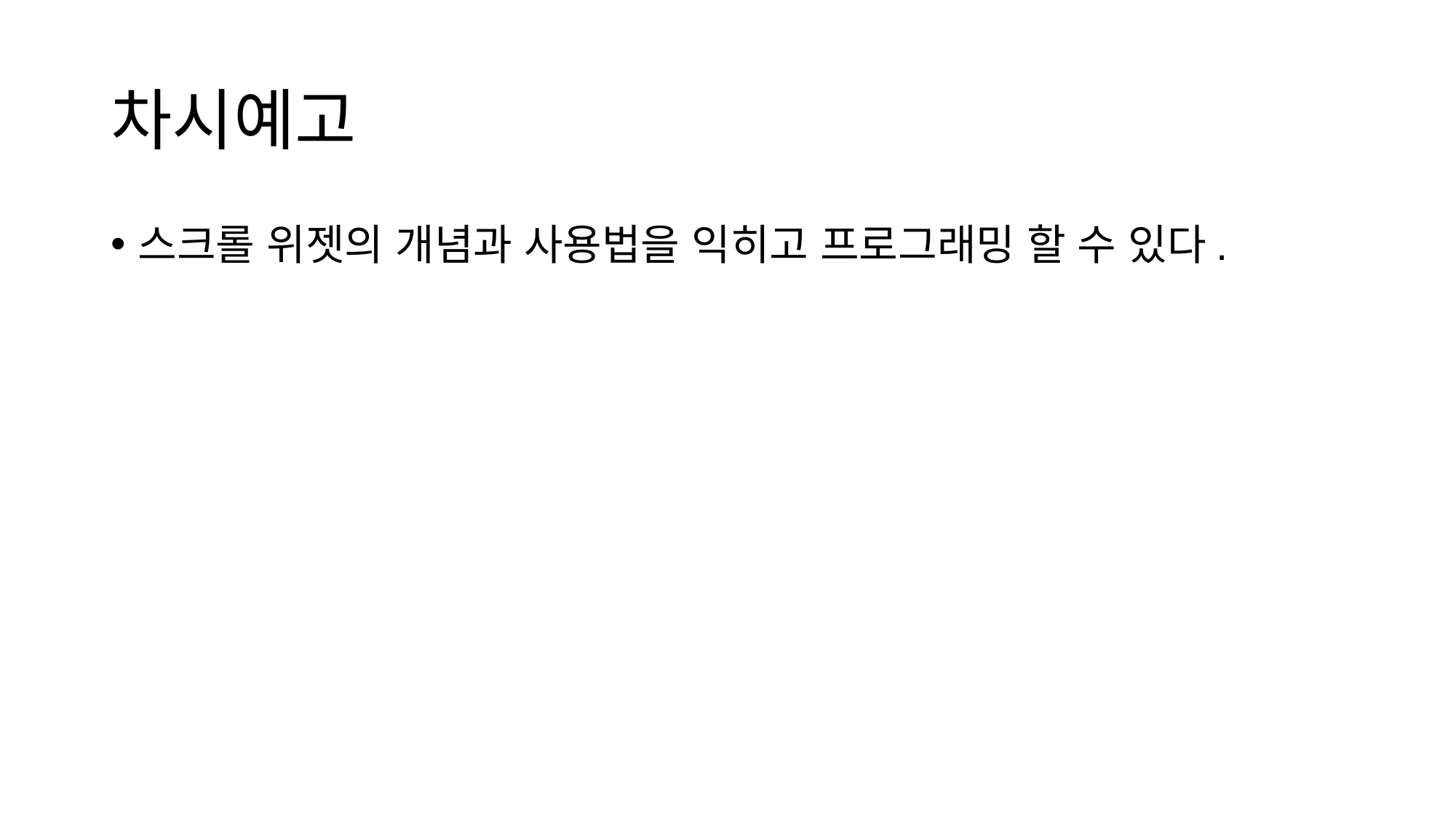

# 차시예고
스크롤 위젯의 개념과 사용법을 익히고 프로그래밍 할 수 있다.